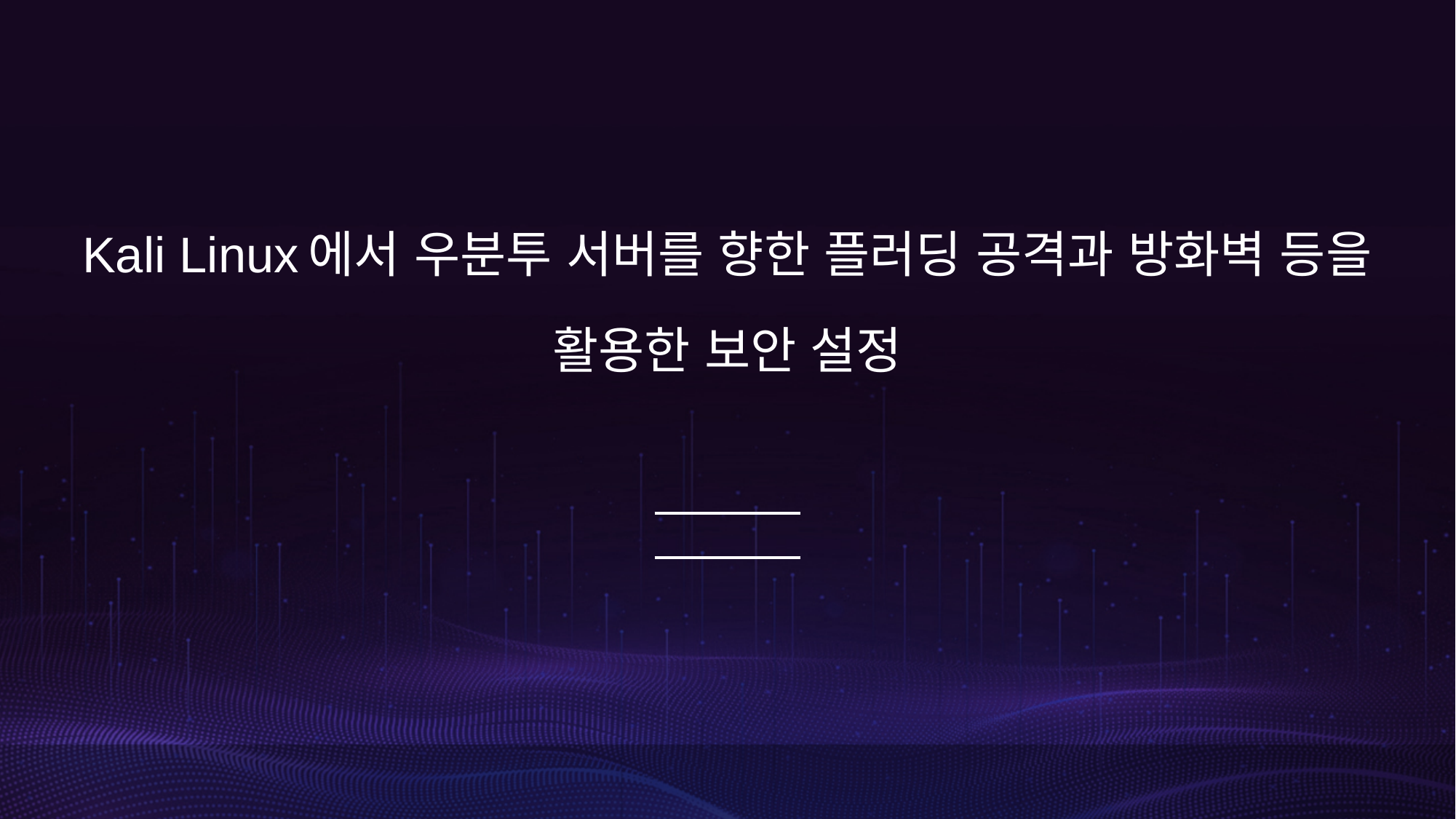

# Kali Linux에서 우분투 서버를 향한 플러딩 공격과 방화벽 등을 활용한 보안 설정